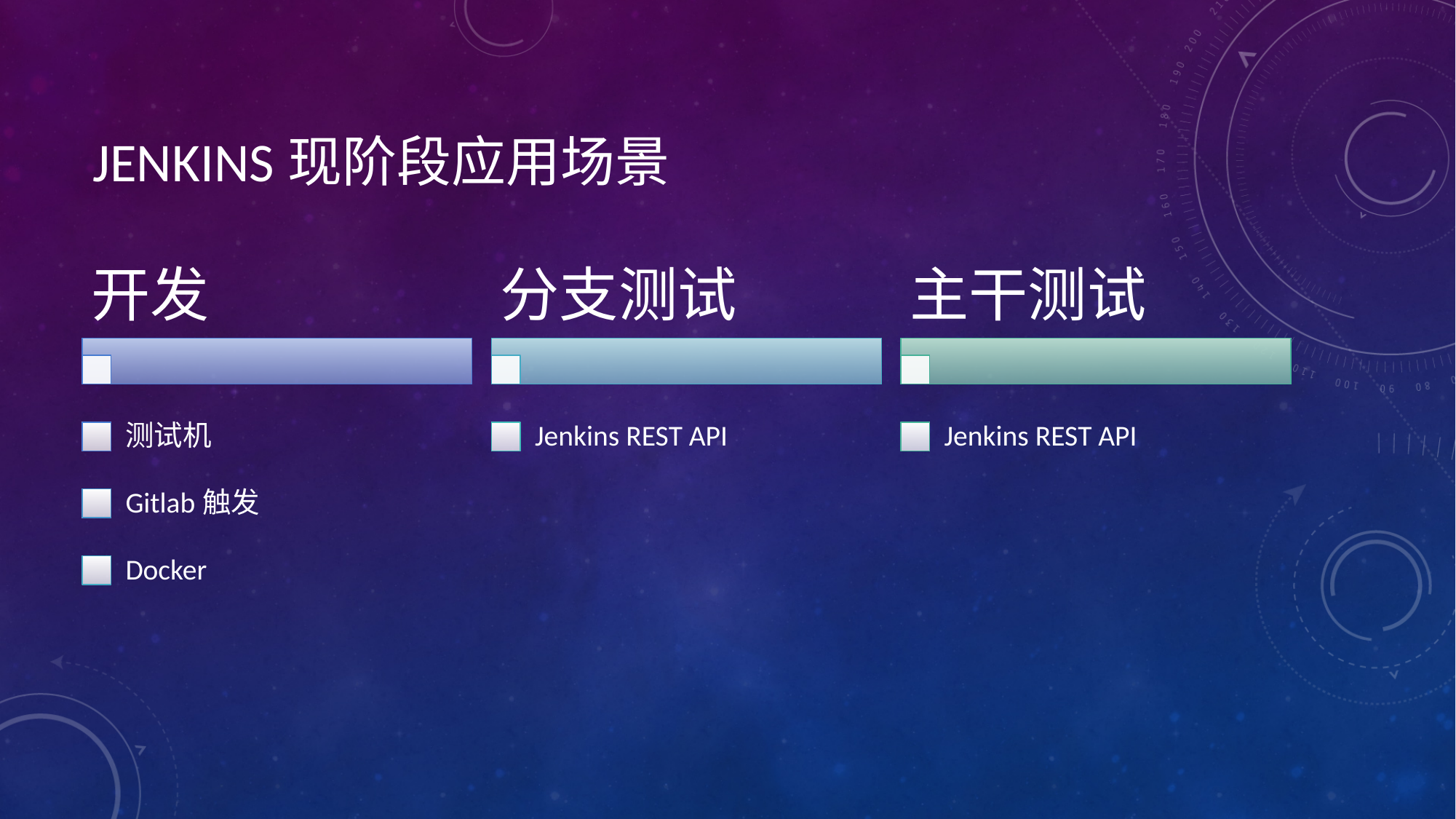

# Jenkins现阶段应用场景
开发
测试机
Gitlab触发
Docker
分支测试
Jenkins REST API
主干测试
Jenkins REST API